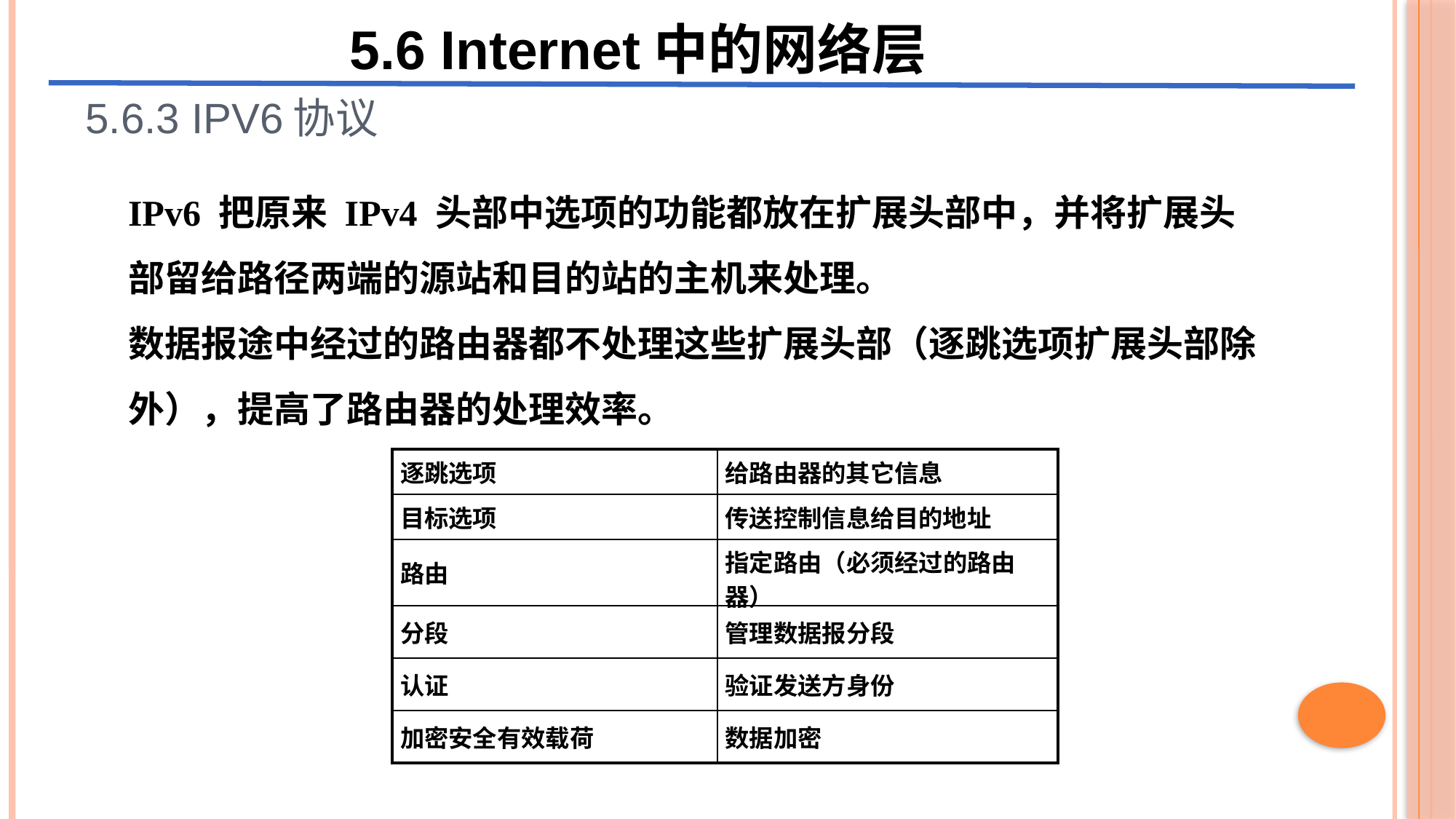

5.6 Internet中的网络层
5.6.3 IPv6协议
IPv6 把原来 IPv4 头部中选项的功能都放在扩展头部中，并将扩展头部留给路径两端的源站和目的站的主机来处理。
数据报途中经过的路由器都不处理这些扩展头部（逐跳选项扩展头部除外），提高了路由器的处理效率。
| 逐跳选项 | 给路由器的其它信息 |
| --- | --- |
| 目标选项 | 传送控制信息给目的地址 |
| 路由 | 指定路由（必须经过的路由器） |
| 分段 | 管理数据报分段 |
| 认证 | 验证发送方身份 |
| 加密安全有效载荷 | 数据加密 |